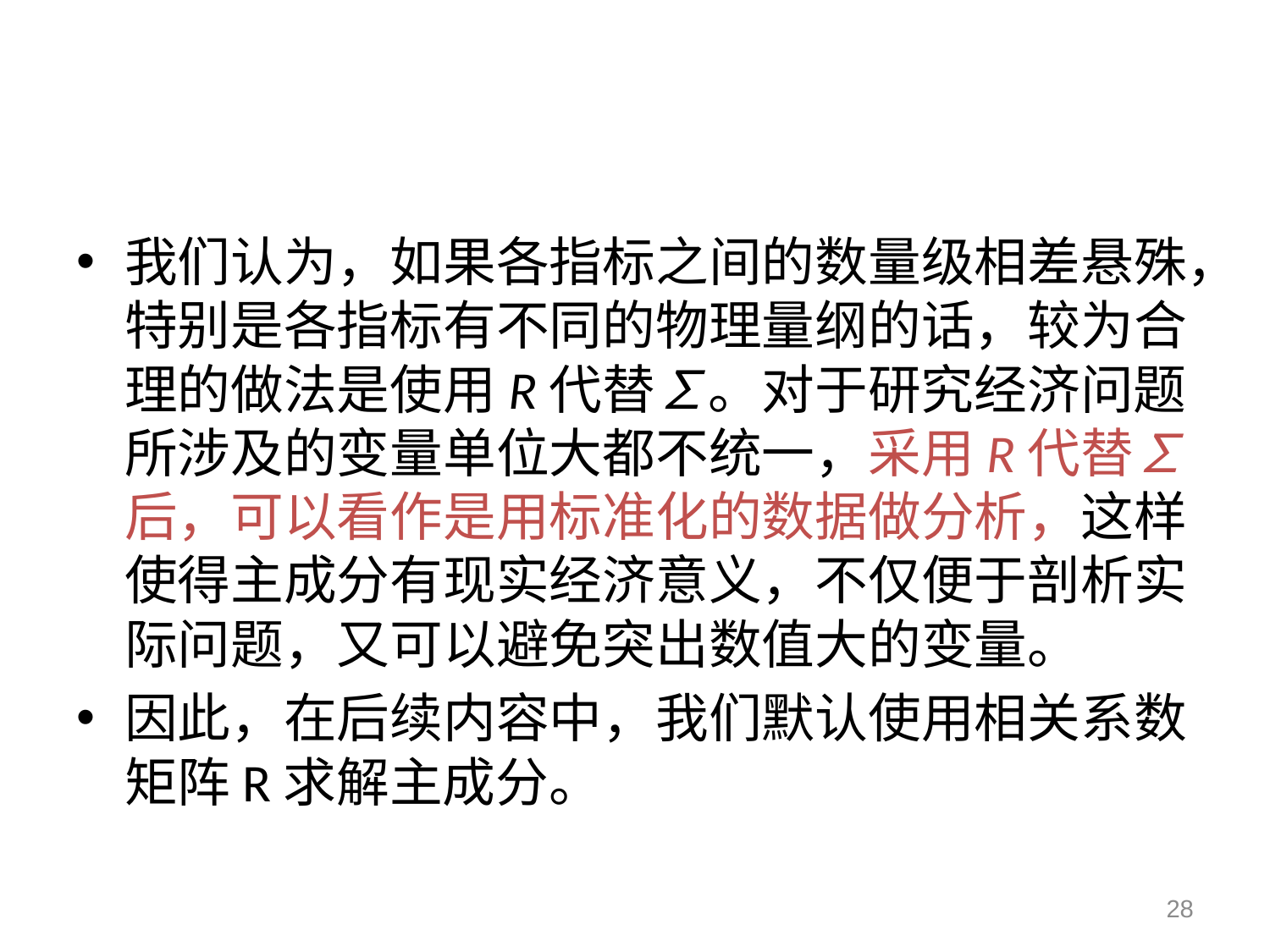

#
我们认为，如果各指标之间的数量级相差悬殊，特别是各指标有不同的物理量纲的话，较为合理的做法是使用R代替∑。对于研究经济问题所涉及的变量单位大都不统一，采用R代替∑后，可以看作是用标准化的数据做分析，这样使得主成分有现实经济意义，不仅便于剖析实际问题，又可以避免突出数值大的变量。
因此，在后续内容中，我们默认使用相关系数矩阵R求解主成分。
28